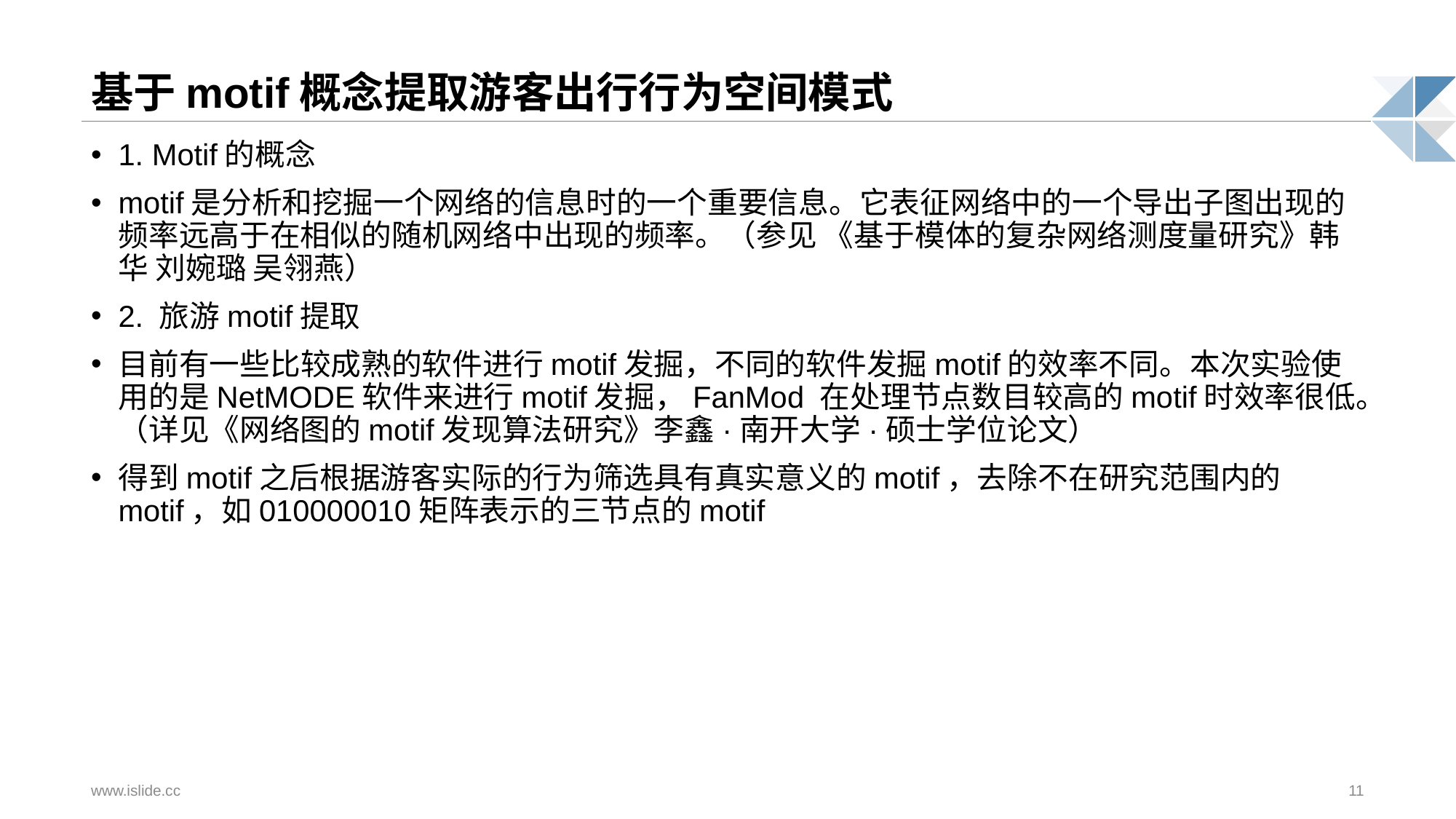

# 基于motif概念提取游客出行行为空间模式
1. Motif的概念
motif是分析和挖掘一个网络的信息时的一个重要信息。它表征网络中的一个导出子图出现的频率远高于在相似的随机网络中出现的频率。（参见 《基于模体的复杂网络测度量研究》韩华 刘婉璐 吴翎燕）
2. 旅游motif提取
目前有一些比较成熟的软件进行motif发掘，不同的软件发掘motif的效率不同。本次实验使用的是NetMODE软件来进行motif发掘，FanMod 在处理节点数目较高的motif时效率很低。（详见《网络图的motif发现算法研究》李鑫·南开大学·硕士学位论文）
得到motif之后根据游客实际的行为筛选具有真实意义的motif，去除不在研究范围内的motif，如010000010矩阵表示的三节点的motif
www.islide.cc
11